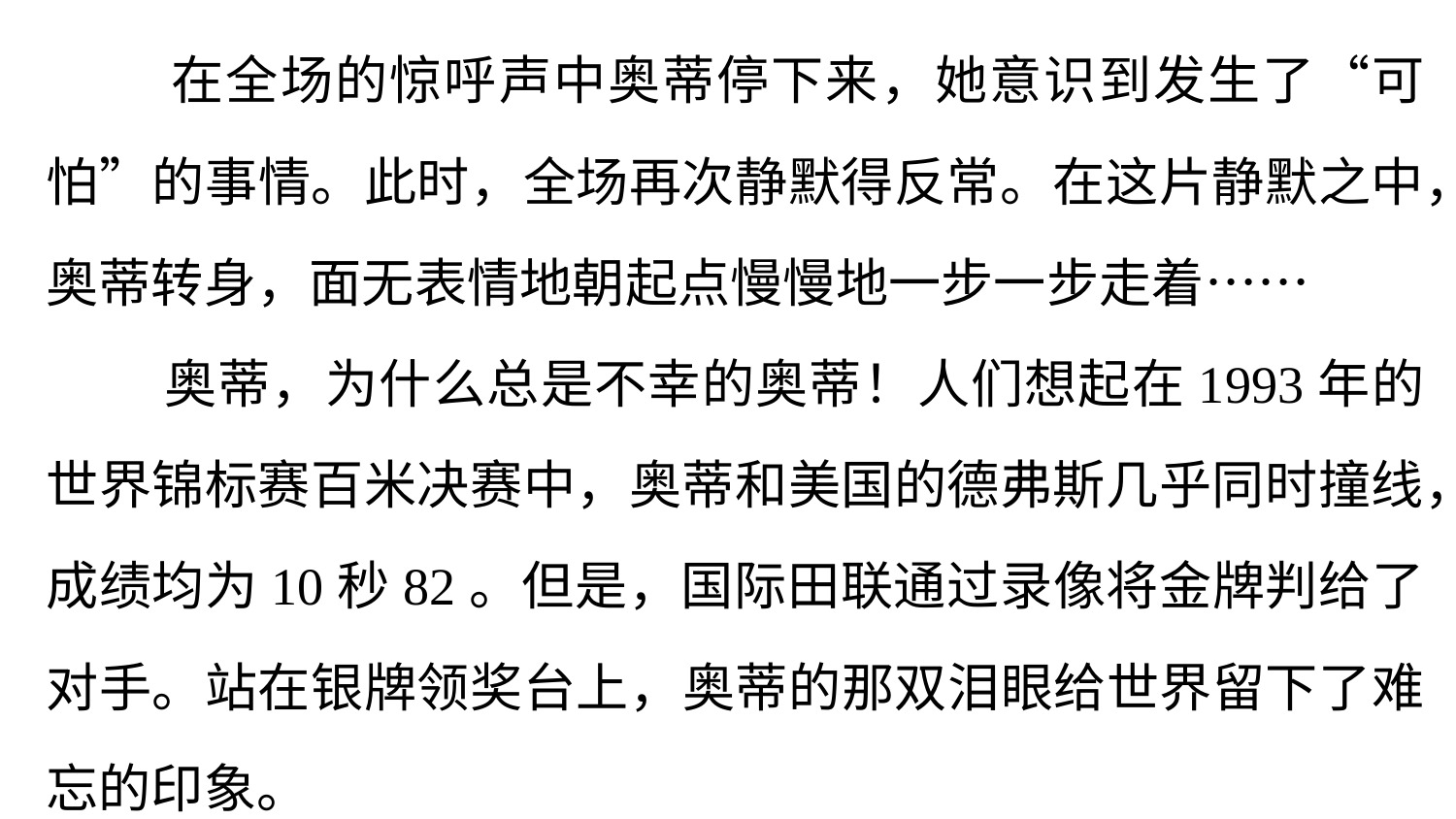

在全场的惊呼声中奥蒂停下来，她意识到发生了“可怕”的事情。此时，全场再次静默得反常。在这片静默之中，奥蒂转身，面无表情地朝起点慢慢地一步一步走着……
        奥蒂，为什么总是不幸的奥蒂！人们想起在1993年的世界锦标赛百米决赛中，奥蒂和美国的德弗斯几乎同时撞线，成绩均为10秒82。但是，国际田联通过录像将金牌判给了对手。站在银牌领奖台上，奥蒂的那双泪眼给世界留下了难忘的印象。